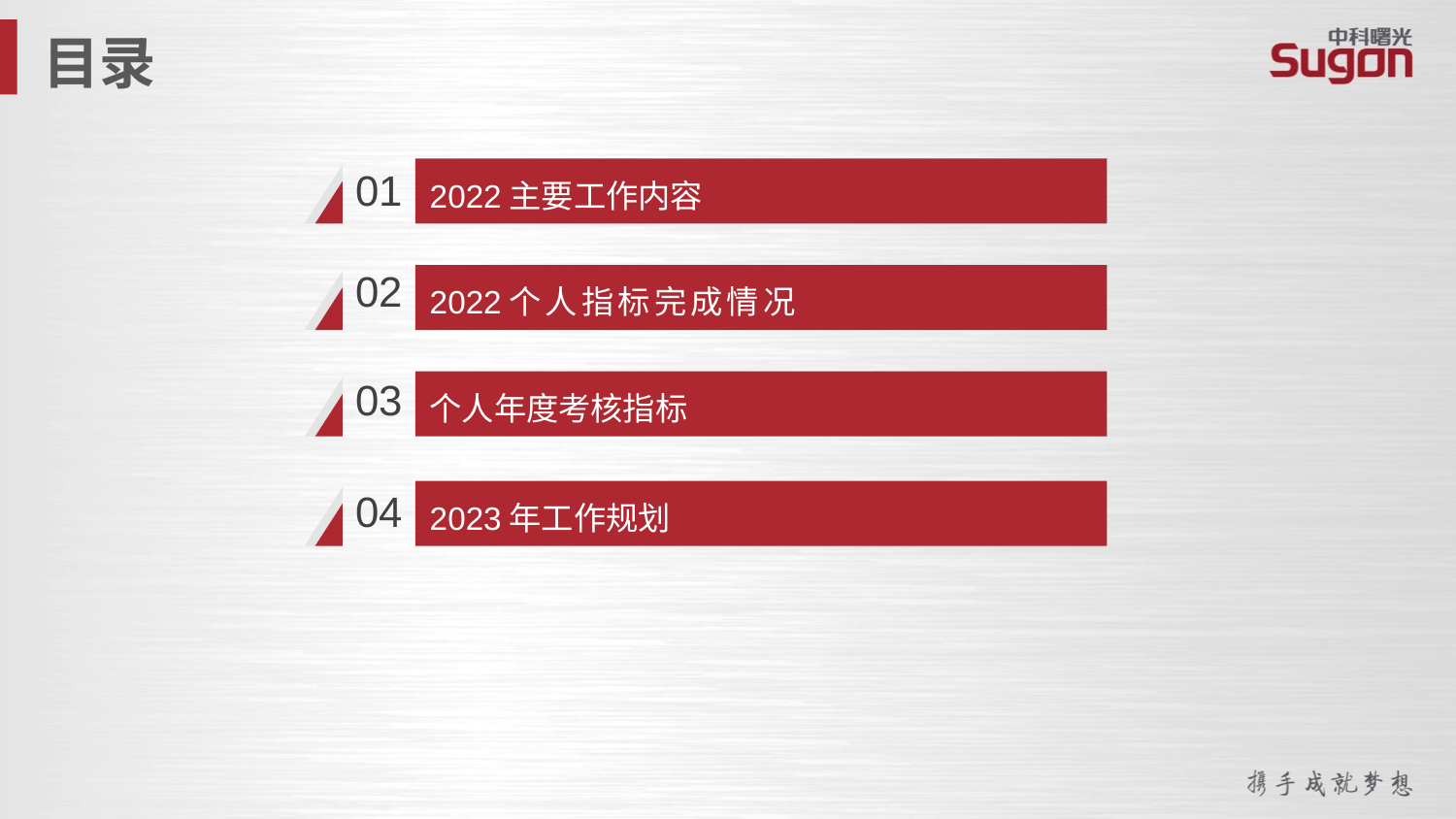

目录
2022主要工作内容

01

02
2022个人指标完成情况

03
个人年度考核指标

04
2023年工作规划